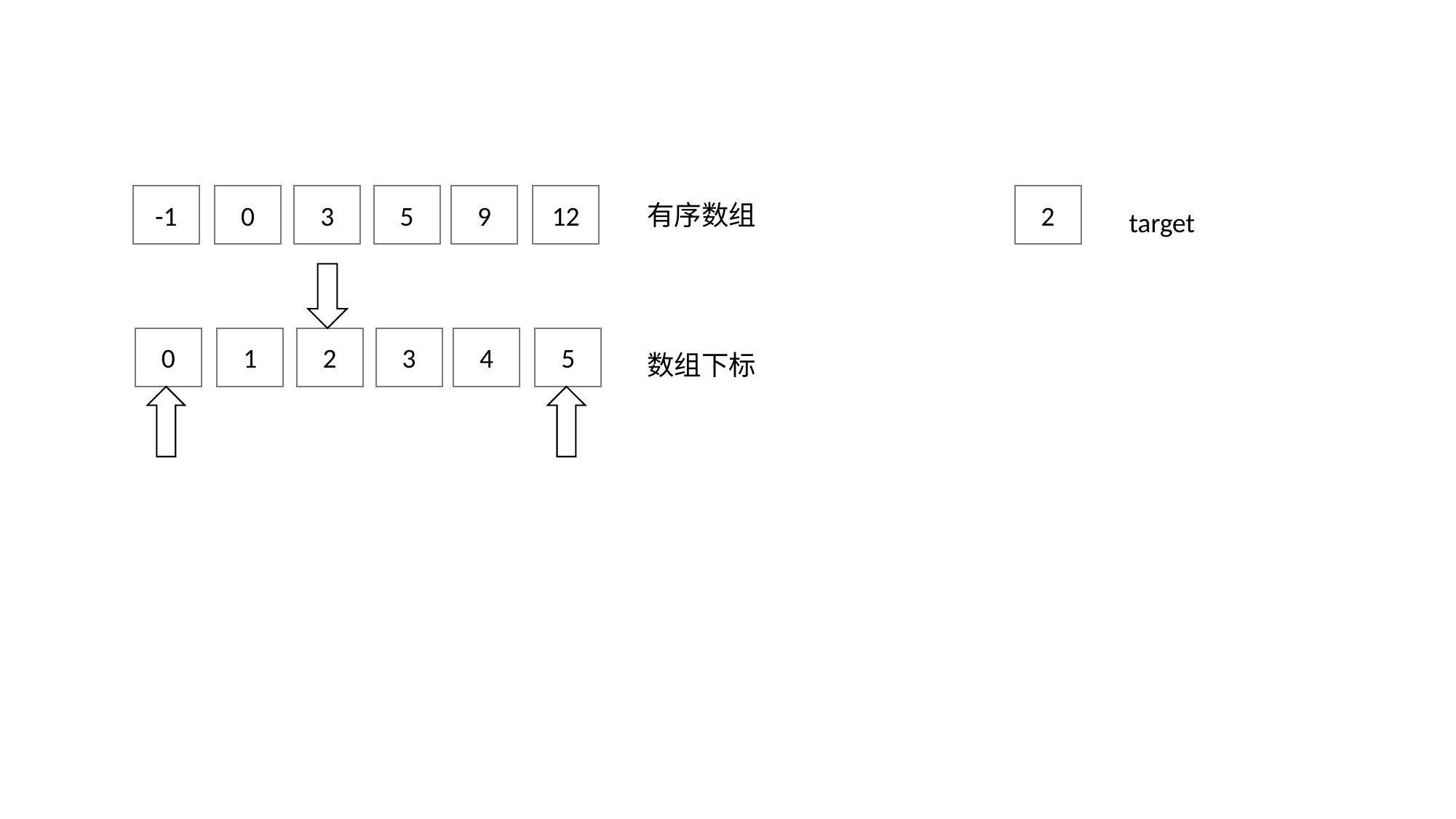

-1
0
3
5
9
12
2
有序数组
target

0
1
2
3
4
5
数组下标